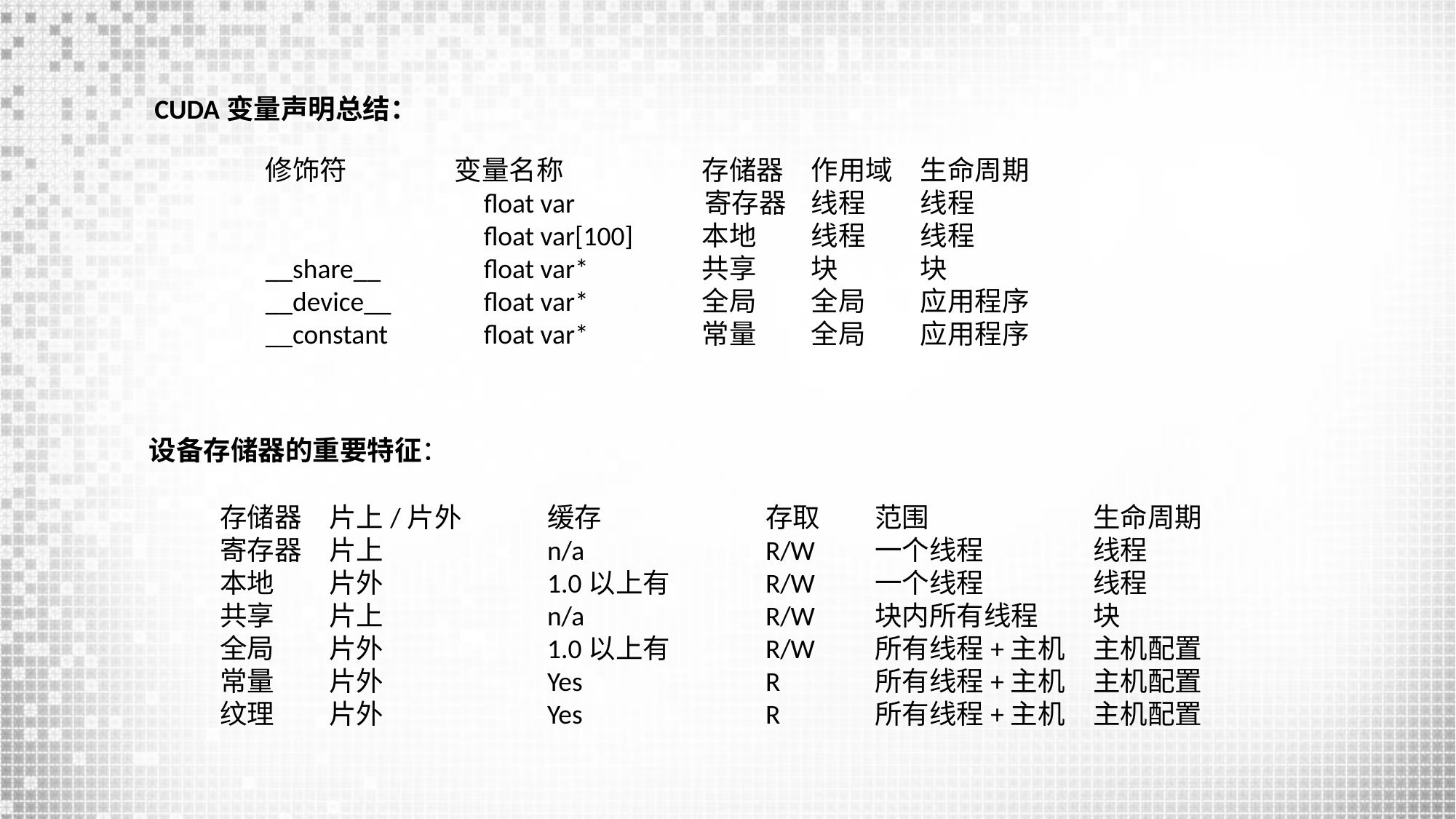

# CUDA变量声明总结：
修饰符	             变量名称		存储器	作用域	生命周期
                   	float var	                 寄存器	线程	线程
                		float var[100]	本地	线程	线程
__share__	float var*		共享	块	块
__device__	float var*		全局	全局	应用程序
__constant	float var*		常量	全局	应用程序
设备存储器的重要特征：
存储器	片上/片外	缓存		存取	范围		生命周期
寄存器	片上		n/a		R/W	一个线程	线程
本地	片外		1.0以上有	R/W	一个线程	线程
共享	片上		n/a		R/W	块内所有线程	块
全局	片外		1.0以上有	R/W	所有线程+主机	主机配置
常量	片外		Yes		R	所有线程+主机	主机配置
纹理	片外		Yes		R	所有线程+主机	主机配置